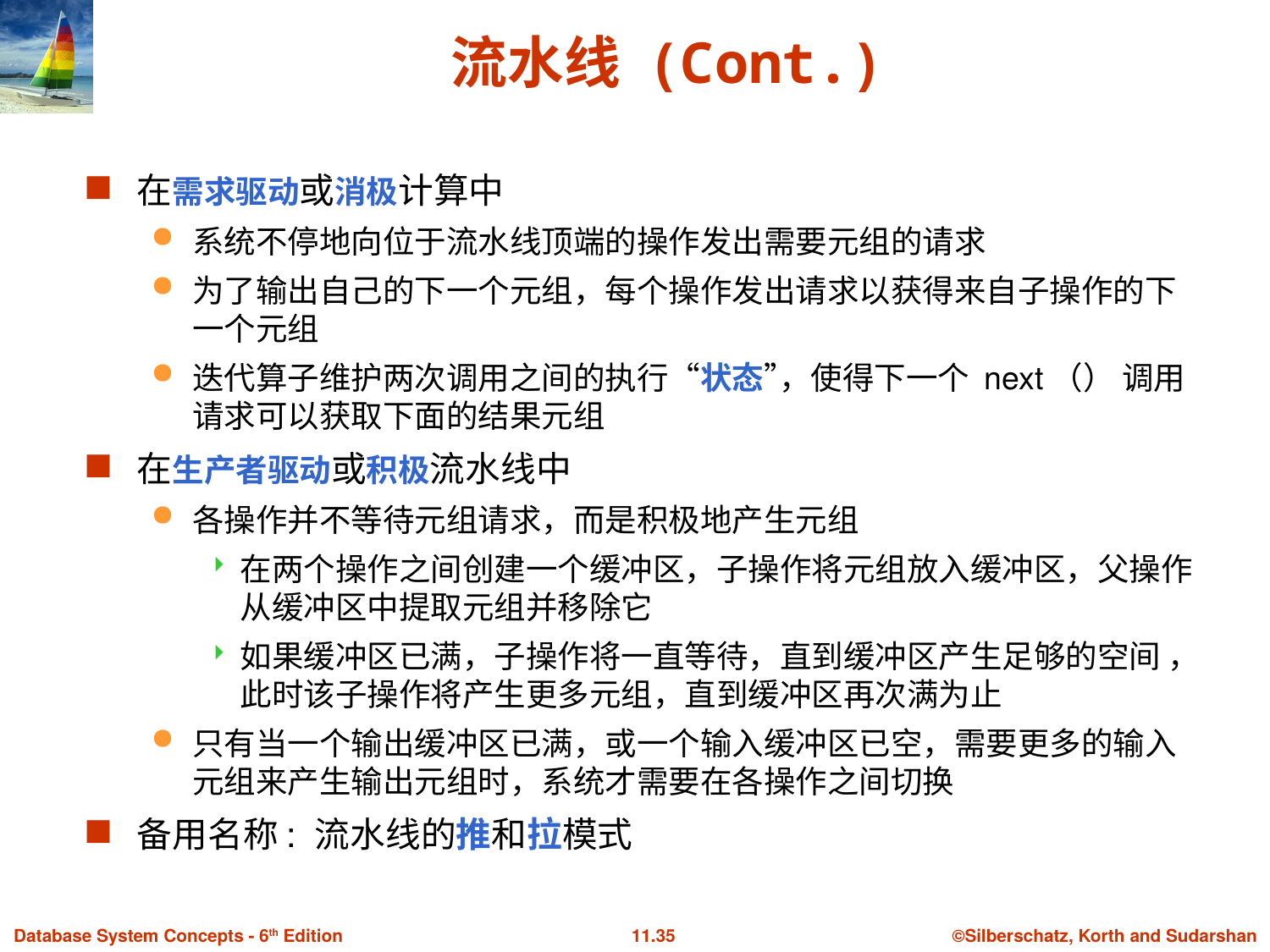

# 流水线 (Cont.)
在需求驱动或消极计算中
系统不停地向位于流水线顶端的操作发出需要元组的请求
为了输出自己的下一个元组，每个操作发出请求以获得来自子操作的下一个元组
迭代算子维护两次调用之间的执行“状态”，使得下一个 next（） 调用请求可以获取下面的结果元组
在生产者驱动或积极流水线中
各操作并不等待元组请求，而是积极地产生元组
在两个操作之间创建一个缓冲区，子操作将元组放入缓冲区，父操作从缓冲区中提取元组并移除它
如果缓冲区已满，子操作将一直等待，直到缓冲区产生足够的空间 ，此时该子操作将产生更多元组，直到缓冲区再次满为止
只有当一个输出缓冲区已满，或一个输入缓冲区已空，需要更多的输入元组来产生输出元组时，系统才需要在各操作之间切换
备用名称: 流水线的推和拉模式